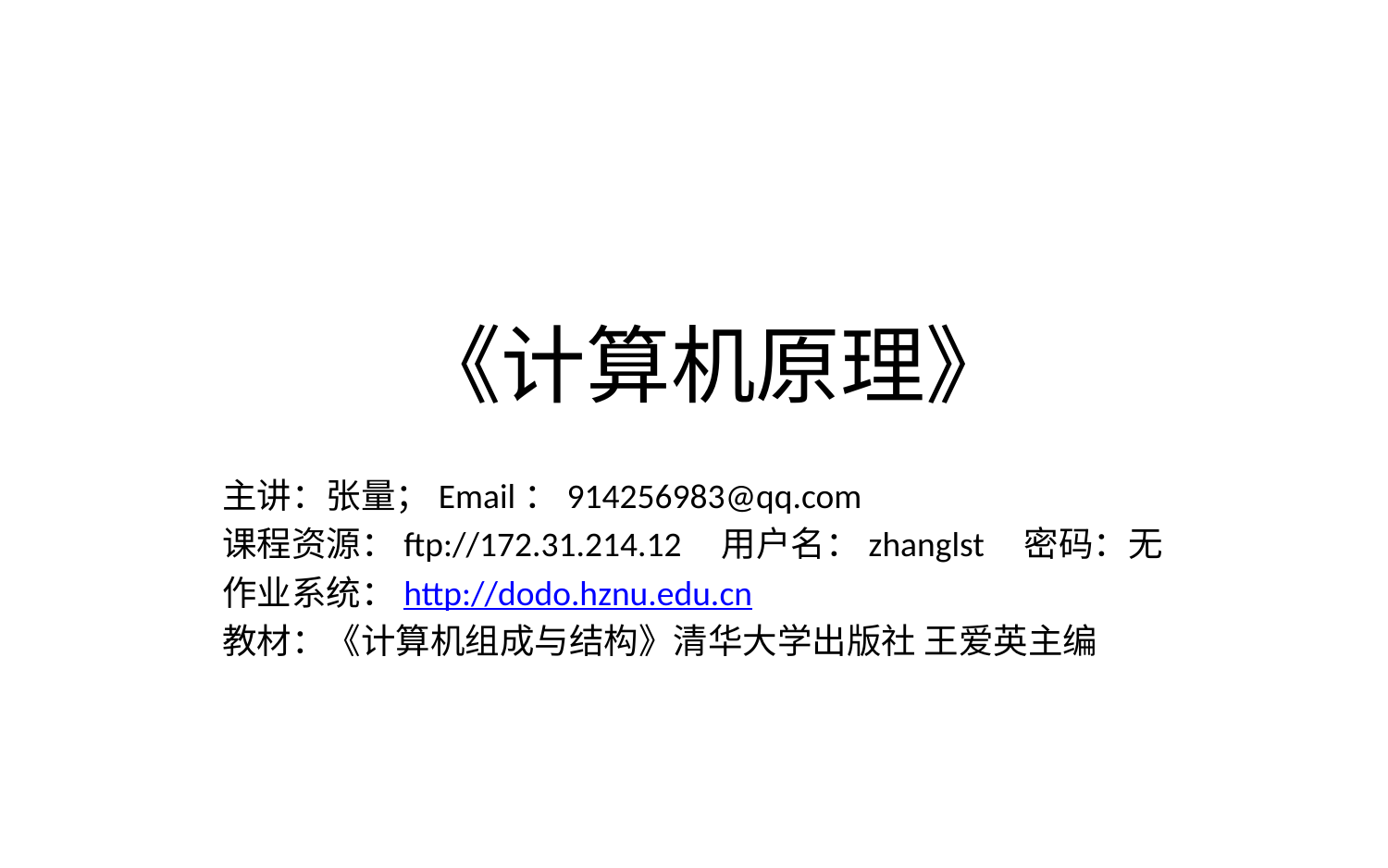

# 《计算机原理》
主讲：张量；Email：914256983@qq.com
课程资源：ftp://172.31.214.12    用户名：zhanglst    密码：无
作业系统：http://dodo.hznu.edu.cn
教材：《计算机组成与结构》清华大学出版社 王爱英主编